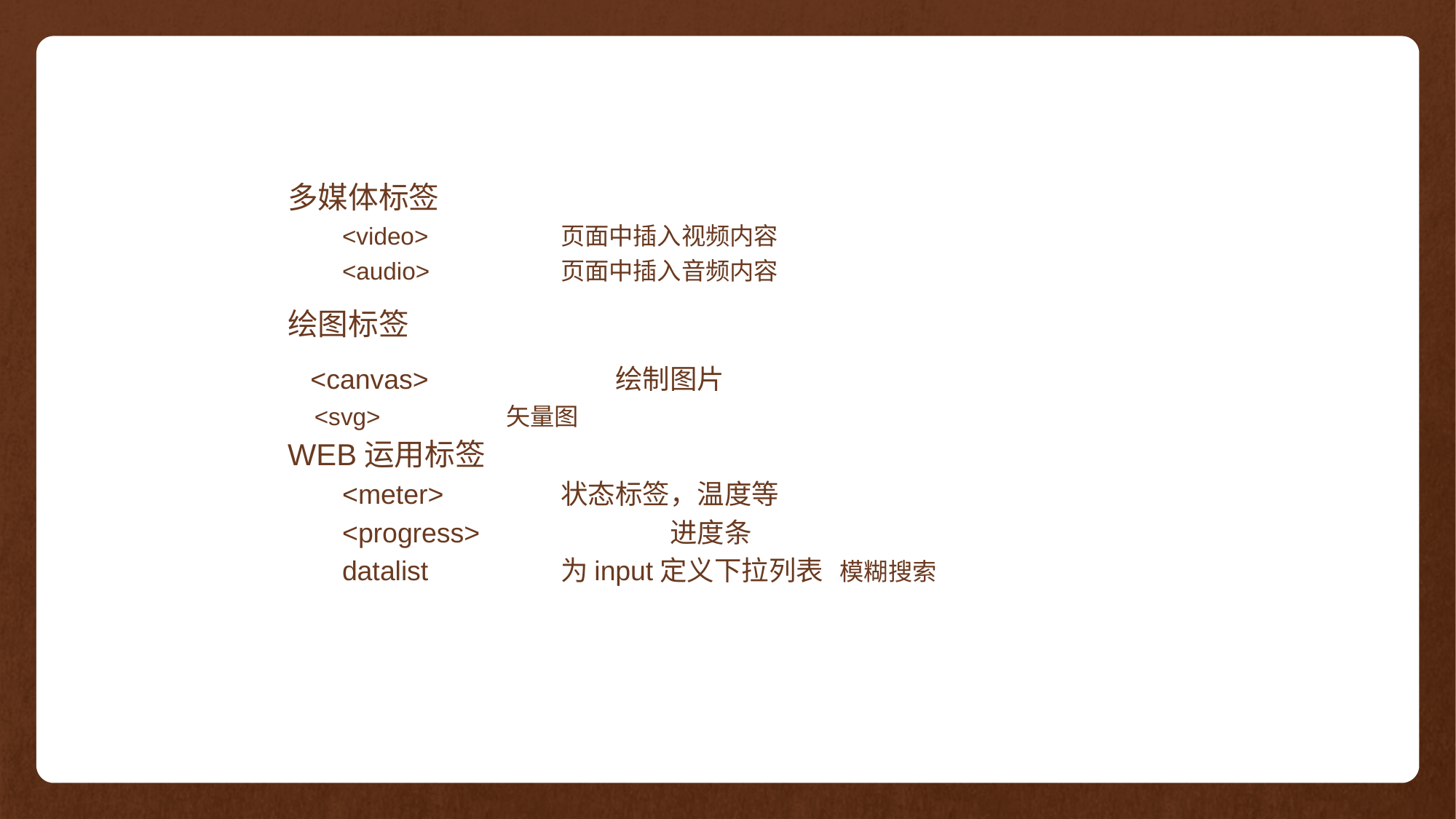

多媒体标签
<video> 		页面中插入视频内容
<audio> 		页面中插入音频内容
绘图标签
   <canvas> 		绘制图片
    <svg> 		矢量图
WEB运用标签
<meter>		状态标签，温度等
<progress>		进度条
datalist  		为input定义下拉列表   模糊搜索